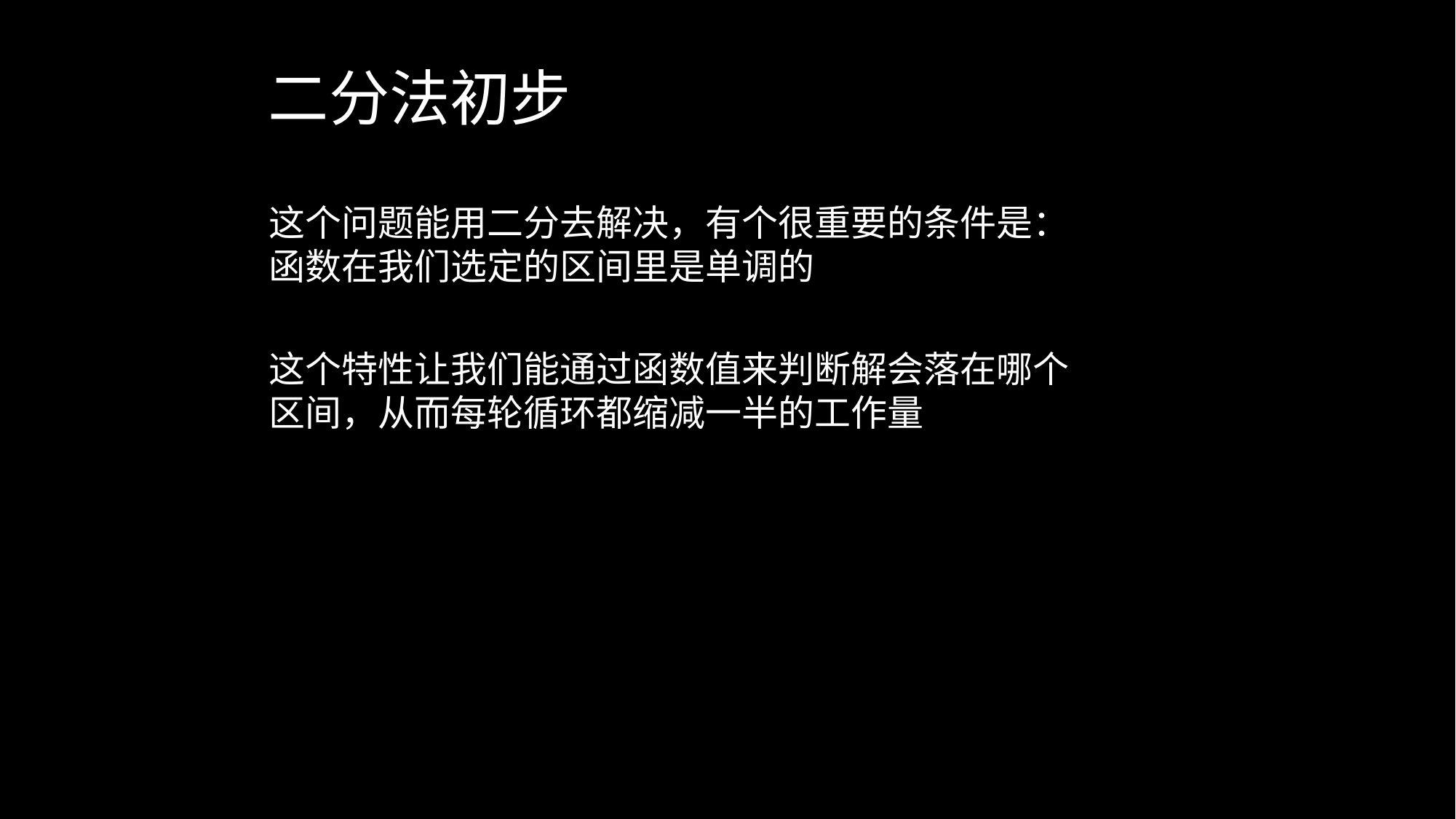

二分法初步
这个问题能用二分去解决，有个很重要的条件是：
函数在我们选定的区间里是单调的
这个特性让我们能通过函数值来判断解会落在哪个区间，从而每轮循环都缩减一半的工作量